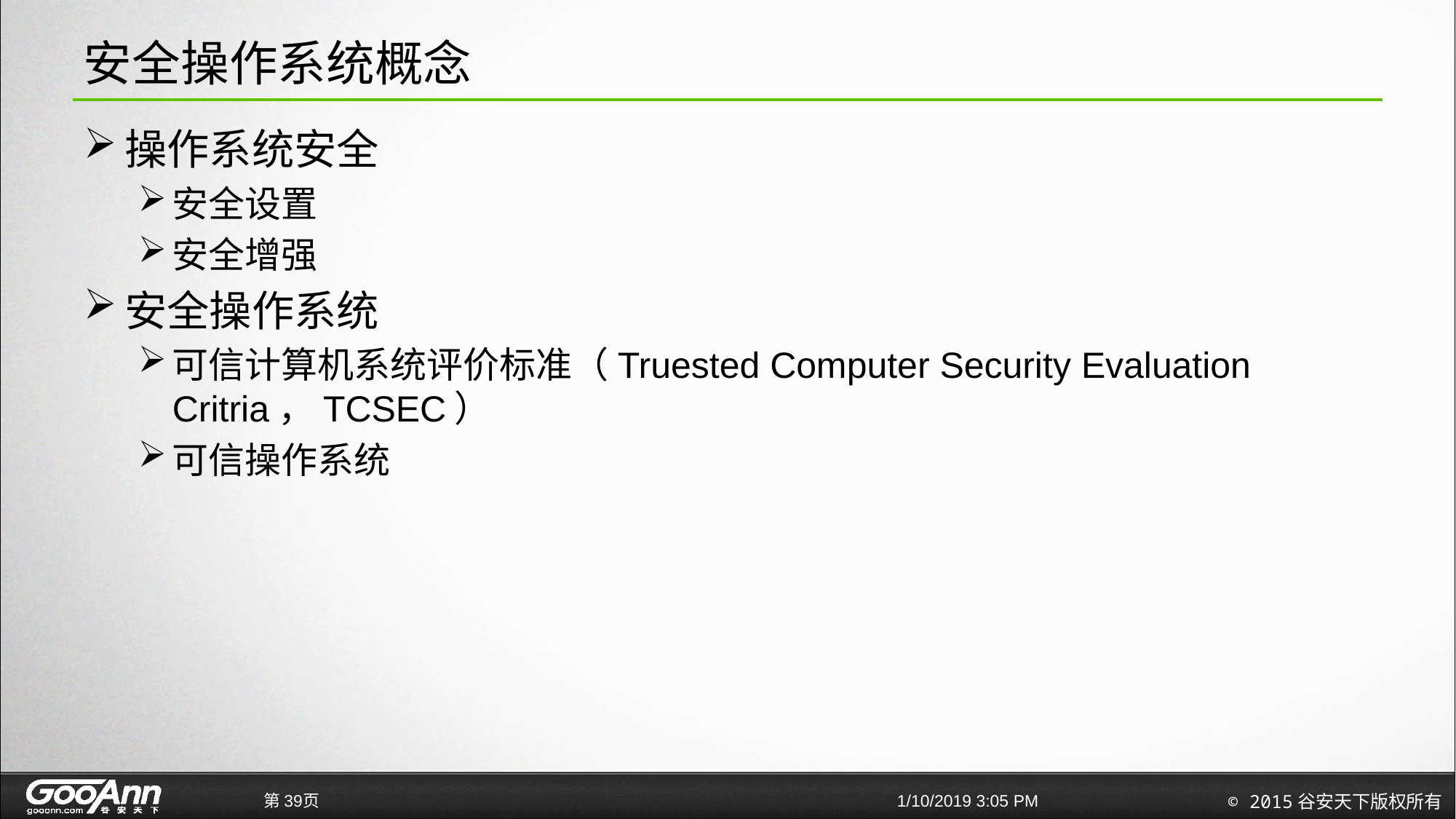

# 安全操作系统概念
操作系统安全
安全设置
安全增强
安全操作系统
可信计算机系统评价标准（Truested Computer Security Evaluation Critria，TCSEC）
可信操作系统